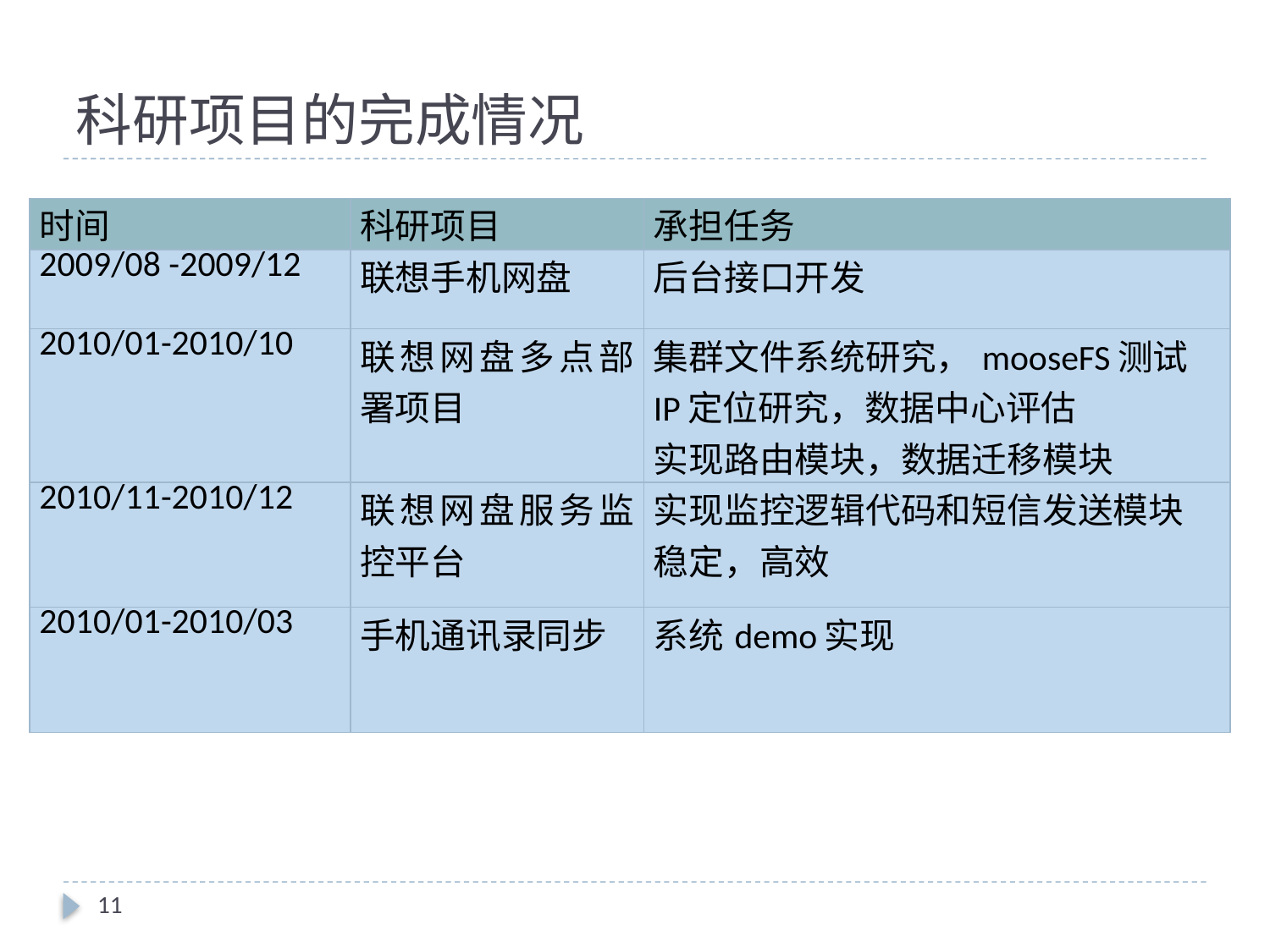

# 科研项目的完成情况
| 时间 | 科研项目 | 承担任务 |
| --- | --- | --- |
| 2009/08 -2009/12 | 联想手机网盘 | 后台接口开发 |
| 2010/01-2010/10 | 联想网盘多点部署项目 | 集群文件系统研究，mooseFS测试 IP定位研究，数据中心评估 实现路由模块，数据迁移模块 |
| 2010/11-2010/12 | 联想网盘服务监控平台 | 实现监控逻辑代码和短信发送模块 稳定，高效 |
| 2010/01-2010/03 | 手机通讯录同步 | 系统demo实现 |
11